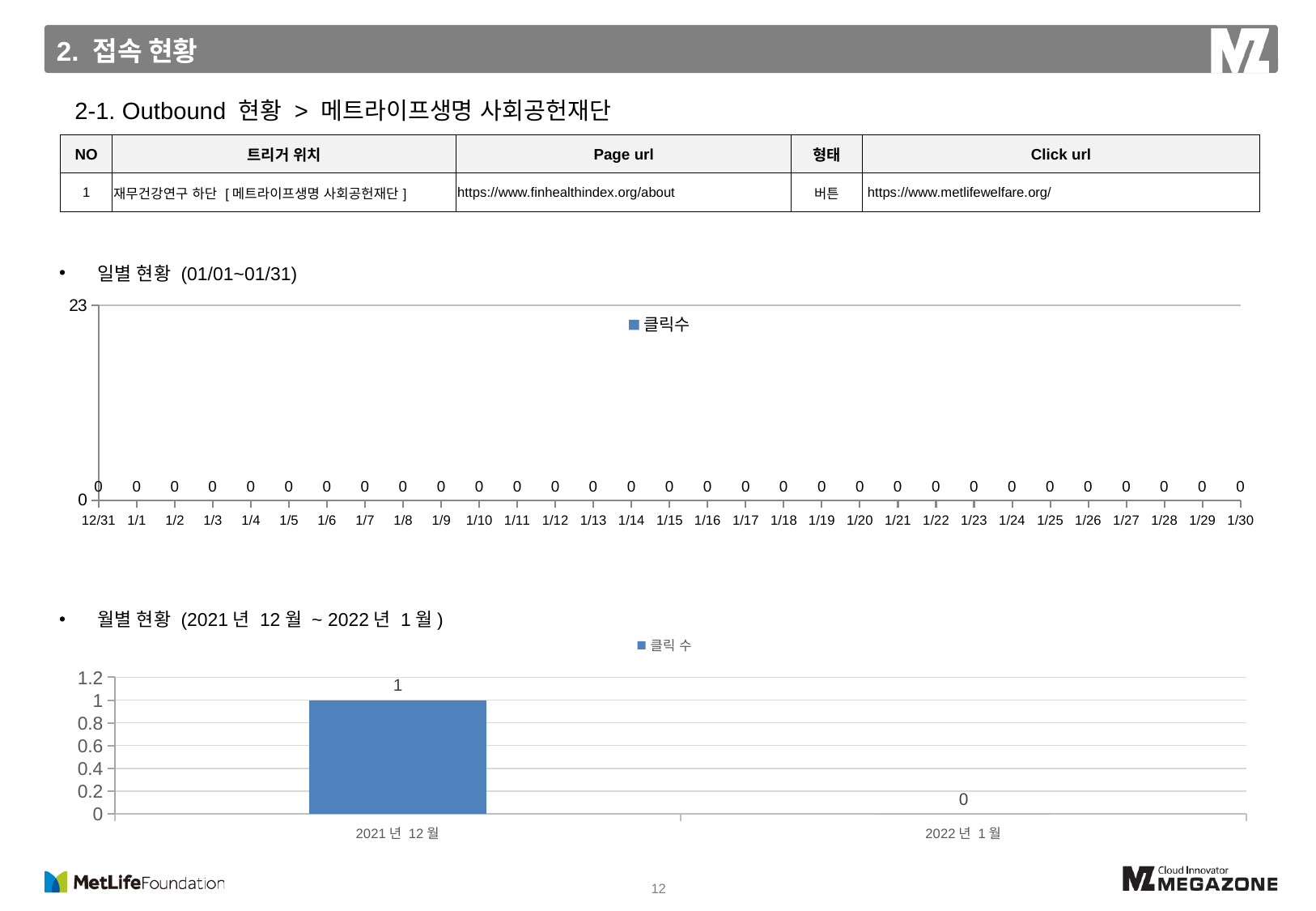

2. 접속 현황
2-1. Outbound 현황 > 메트라이프생명 사회공헌재단
| NO | 트리거 위치 | Page url | 형태 | Click url |
| --- | --- | --- | --- | --- |
| 1 | 재무건강연구 하단 [메트라이프생명 사회공헌재단] | https://www.finhealthindex.org/about | 버튼 | https://www.metlifewelfare.org/ |
일별 현황 (01/01~01/31)

### Chart

| Category | 클릭수 |
|---|---|
| 42735 | 0.0 |
| 42736 | 0.0 |
| 42737 | 0.0 |
| 42738 | 0.0 |
| 42739 | 0.0 |
| 42740 | 0.0 |
| 42741 | 0.0 |
| 42742 | 0.0 |
| 42743 | 0.0 |
| 42744 | 0.0 |
| 42745 | 0.0 |
| 42746 | 0.0 |
| 42747 | 0.0 |
| 42748 | 0.0 |
| 42749 | 0.0 |
| 42750 | 0.0 |
| 42751 | 0.0 |
| 42752 | 0.0 |
| 42753 | 0.0 |
| 42754 | 0.0 |
| 42755 | 0.0 |
| 42756 | 0.0 |
| 42757 | 0.0 |
| 42758 | 0.0 |
| 42759 | 0.0 |
| 42760 | 0.0 |
| 42761 | 0.0 |
| 42762 | 0.0 |
| 42763 | 0.0 |
| 42764 | 0.0 |
| 42765 | 0.0 |
월별 현황 (2021년 12월 ~ 2022년 1월)

### Chart

| Category | 클릭 수 |
|---|---|
| 2021년 12월 | 1.0 |
| 2022년 1월 | 0.0 |
12